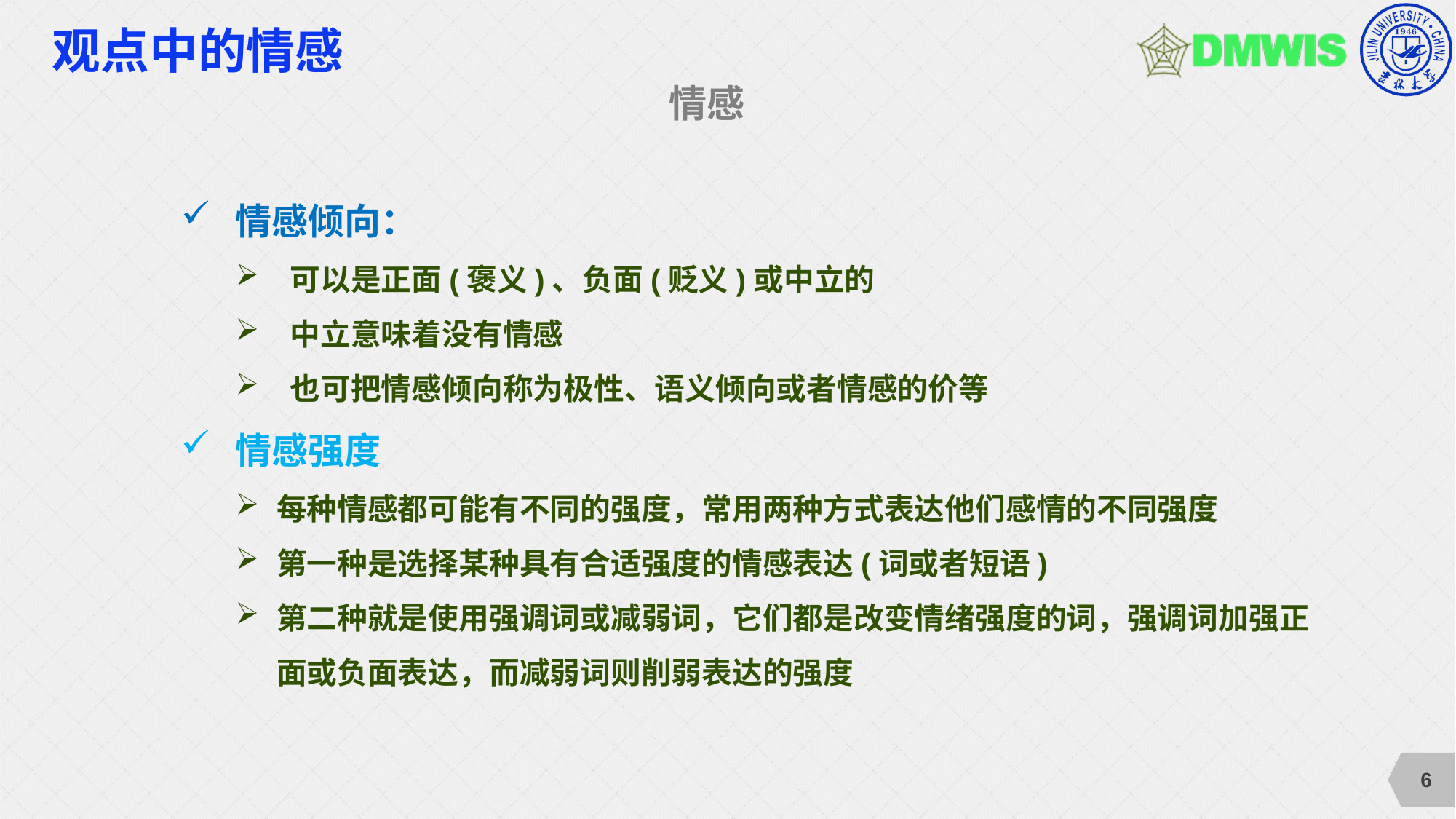

# 观点中的情感
情感
情感倾向：
可以是正面(褒义)、负面(贬义)或中立的
中立意味着没有情感
也可把情感倾向称为极性、语义倾向或者情感的价等
情感强度
每种情感都可能有不同的强度，常用两种方式表达他们感情的不同强度
第一种是选择某种具有合适强度的情感表达(词或者短语)
第二种就是使用强调词或减弱词，它们都是改变情绪强度的词，强调词加强正面或负面表达，而减弱词则削弱表达的强度
6